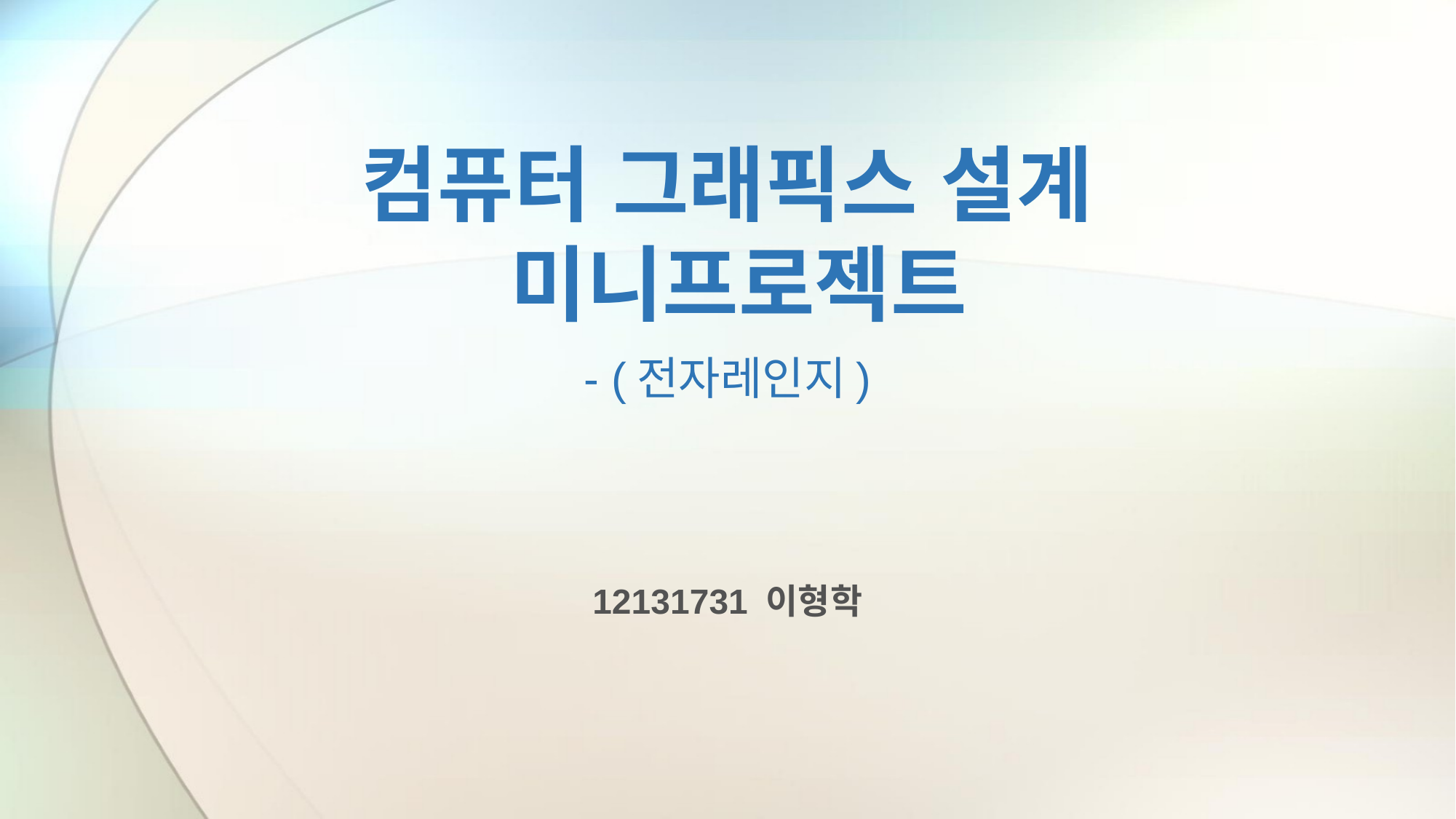

# 컴퓨터 그래픽스 설계 미니프로젝트 - (전자레인지)

12131731 이형학